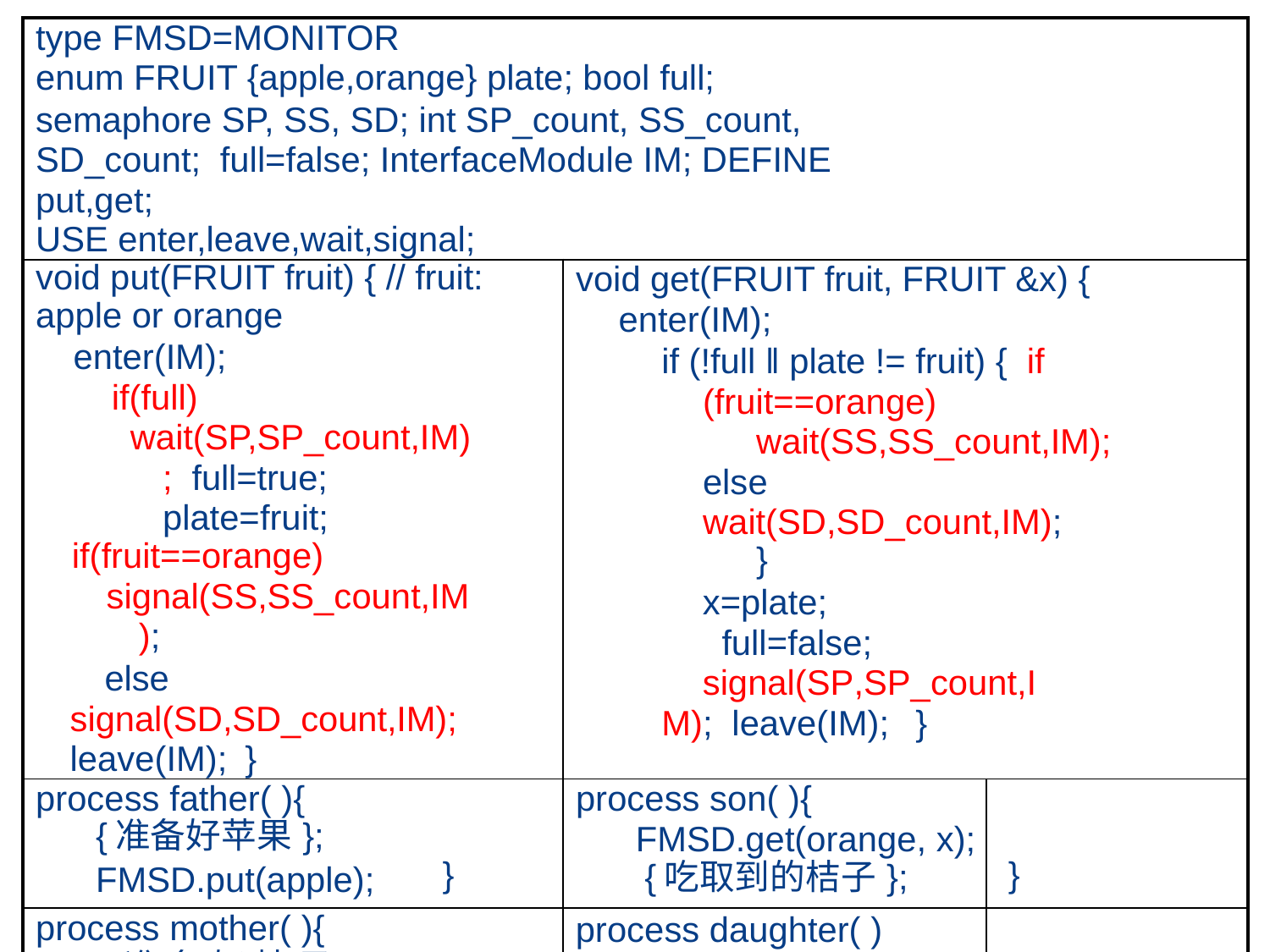

| type FMSD=MONITOR enum FRUIT {apple,orange} plate; bool full; semaphore SP, SS, SD; int SP\_count, SS\_count, SD\_count; full=false; InterfaceModule IM; DEFINE put,get; USE enter,leave,wait,signal; |  |  |  |
| --- | --- | --- | --- |
| void put(FRUIT fruit) { // fruit: apple or orange enter(IM); if(full) wait(SP,SP\_count,IM); full=true; plate=fruit; if(fruit==orange) signal(SS,SS\_count,IM); else signal(SD,SD\_count,IM); leave(IM); } |  | void get(FRUIT fruit, FRUIT &x) { enter(IM); if (!full ‖ plate != fruit) { if (fruit==orange) wait(SS,SS\_count,IM); else wait(SD,SD\_count,IM); } x=plate; full=false; signal(SP,SP\_count,IM); leave(IM); } |  |
| process father( ){ {准备好苹果}; FMSD.put(apple); | } | process son( ){ FMSD.get(orange, x); {吃取到的桔子}; | } |
| process mother( ){ { 准 备 好 桔 子 }; FMSD.put(orange); | } | process daughter( ){ FMSD.get(apple, x); {吃取到的苹果}; | } |

99	16:03